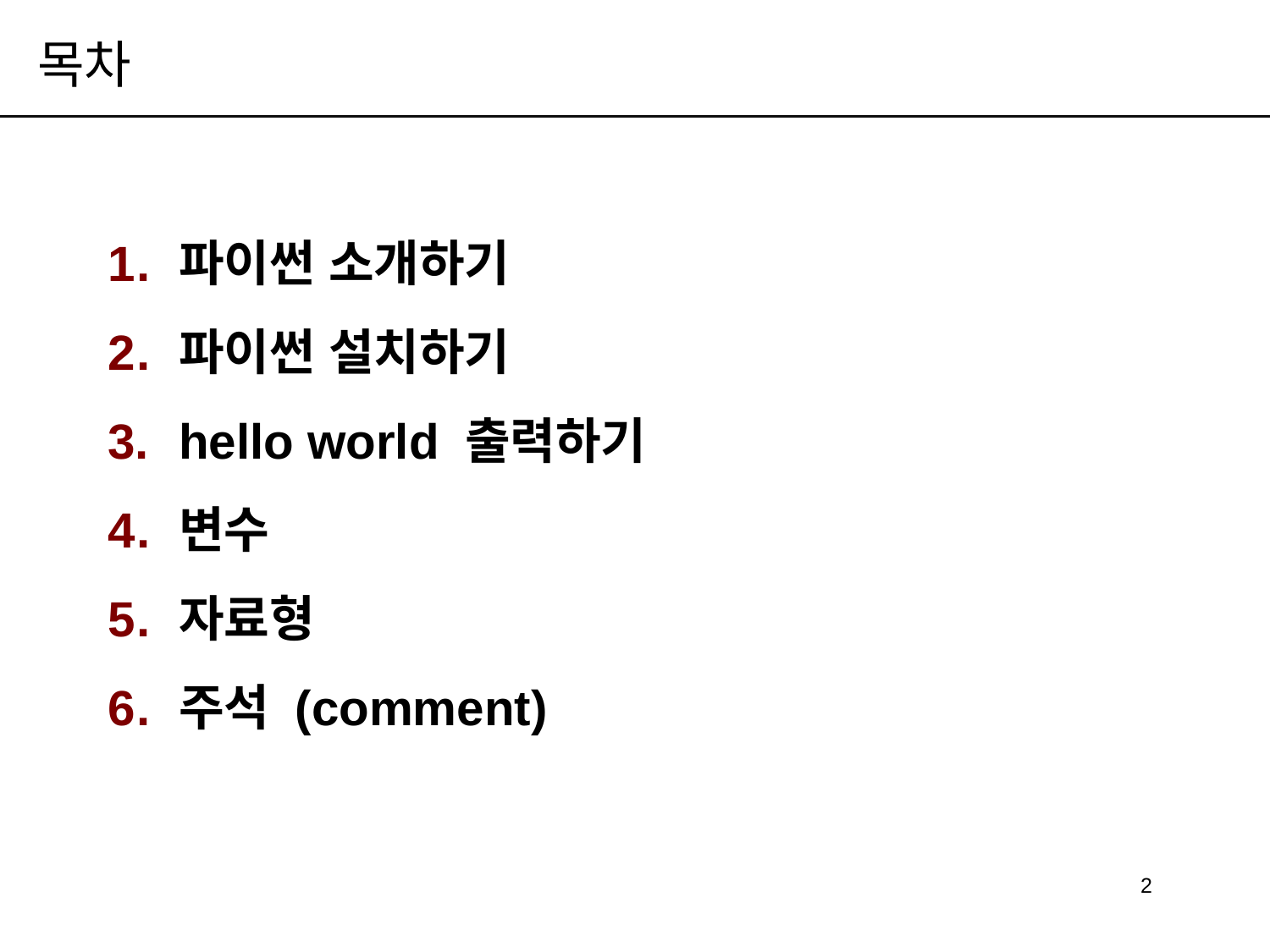

# 목차
파이썬 소개하기
파이썬 설치하기
hello world 출력하기
변수
자료형
주석 (comment)
2